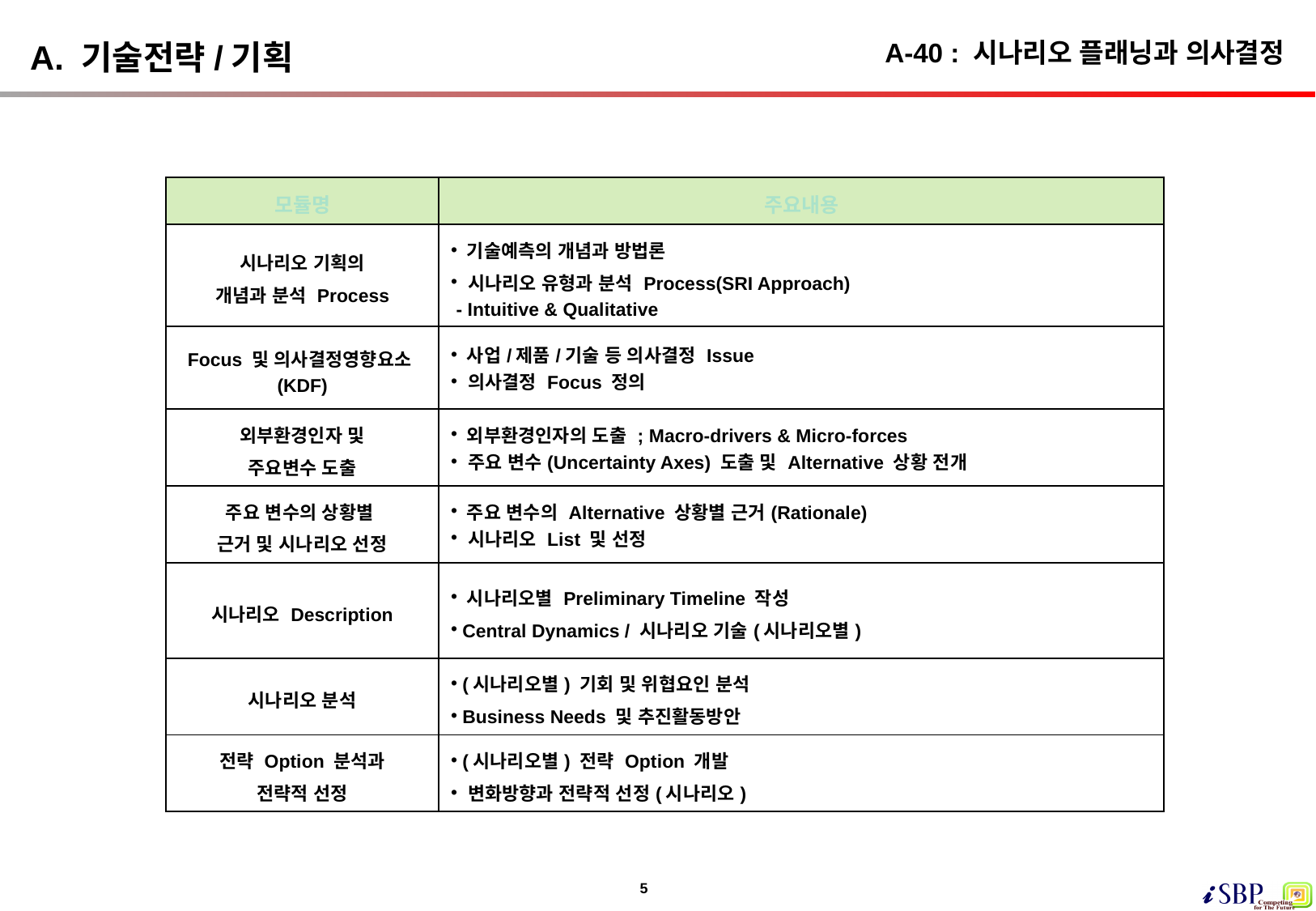

# A-40 : 시나리오 플래닝과 의사결정
A. 기술전략/기획
| 모듈명 | 주요내용 |
| --- | --- |
| 시나리오 기획의 개념과 분석 Process | 기술예측의 개념과 방법론 시나리오 유형과 분석 Process(SRI Approach) - Intuitive & Qualitative |
| Focus 및 의사결정영향요소(KDF) | 사업/제품/기술 등 의사결정 Issue 의사결정 Focus 정의 |
| 외부환경인자 및 주요변수 도출 | 외부환경인자의 도출 ; Macro-drivers & Micro-forces 주요 변수(Uncertainty Axes) 도출 및 Alternative 상황 전개 |
| 주요 변수의 상황별 근거 및 시나리오 선정 | 주요 변수의 Alternative 상황별 근거(Rationale) 시나리오 List 및 선정 |
| 시나리오 Description | 시나리오별 Preliminary Timeline 작성 Central Dynamics / 시나리오 기술(시나리오별) |
| 시나리오 분석 | (시나리오별) 기회 및 위협요인 분석 Business Needs 및 추진활동방안 |
| 전략 Option 분석과 전략적 선정 | (시나리오별) 전략 Option 개발 변화방향과 전략적 선정(시나리오) |
5